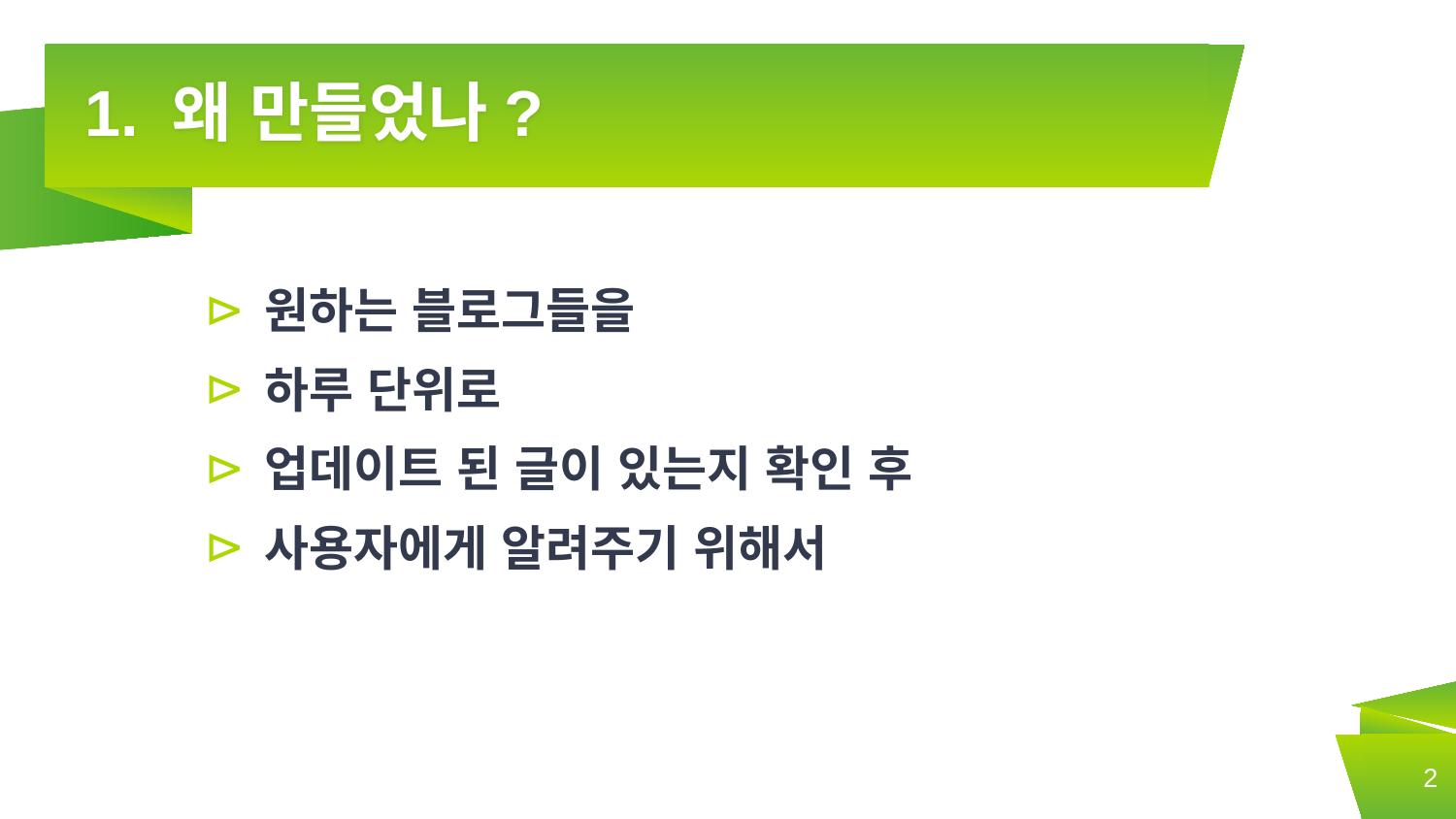

# 1. 왜 만들었나?
원하는 블로그들을
하루 단위로
업데이트 된 글이 있는지 확인 후
사용자에게 알려주기 위해서
2